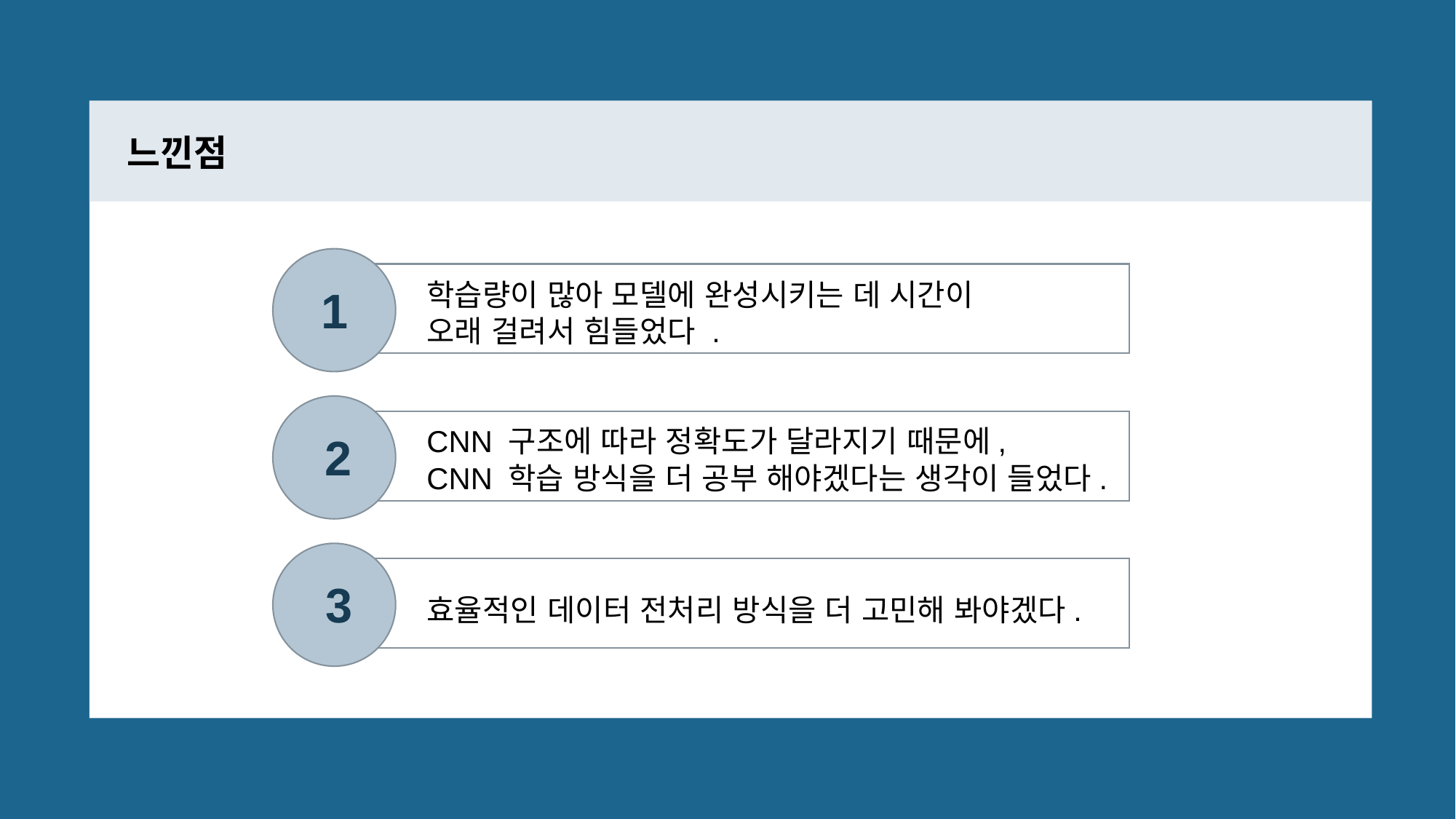

느낀점

학습량이 많아 모델에 완성시키는 데 시간이
오래 걸려서 힘들었다 .
1

CNN 구조에 따라 정확도가 달라지기 때문에,
CNN 학습 방식을 더 공부 해야겠다는 생각이 들었다.
2

3
효율적인 데이터 전처리 방식을 더 고민해 봐야겠다.